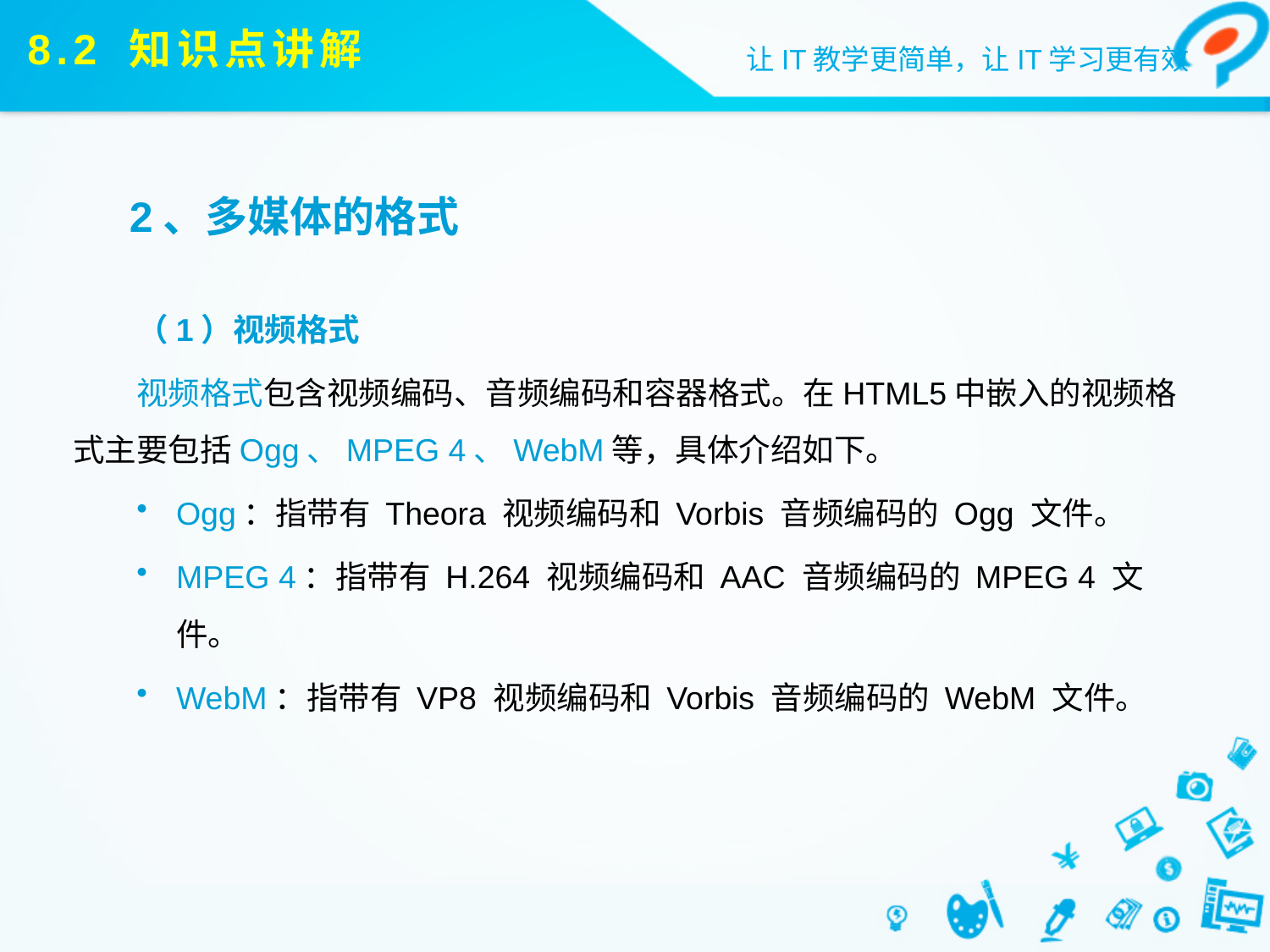

# 8.2 知识点讲解
2、多媒体的格式
（1）视频格式
视频格式包含视频编码、音频编码和容器格式。在HTML5中嵌入的视频格式主要包括Ogg、MPEG 4、WebM等，具体介绍如下。
Ogg：指带有 Theora 视频编码和 Vorbis 音频编码的 Ogg 文件。
MPEG 4：指带有 H.264 视频编码和 AAC 音频编码的 MPEG 4 文件。
WebM：指带有 VP8 视频编码和 Vorbis 音频编码的 WebM 文件。